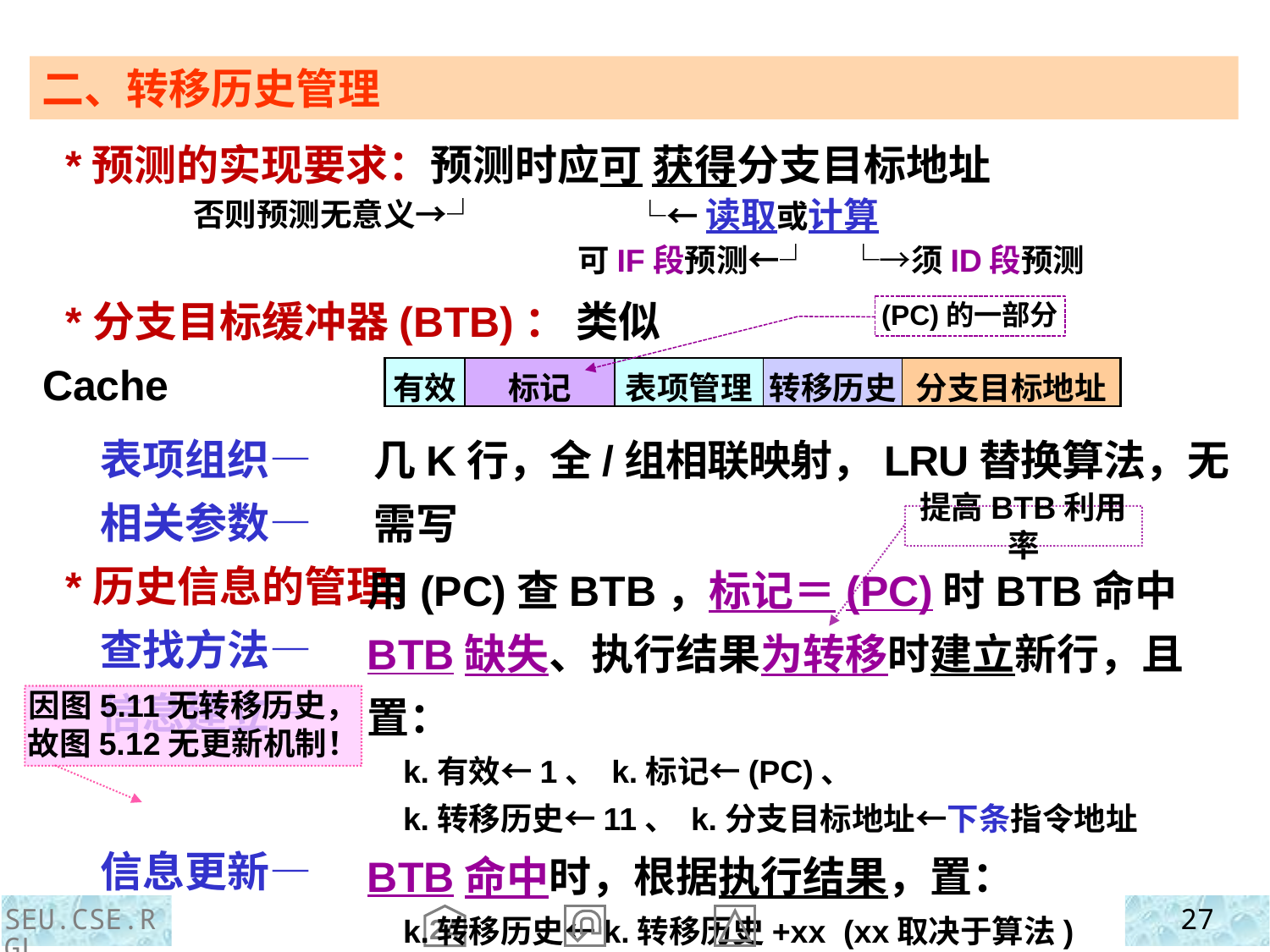

二、转移历史管理
  *预测的实现要求：预测时应可 获得分支目标地址
                    否则预测无意义→┘
        └←读取或计算
可IF段预测←┘     └→须ID段预测
  *分支目标缓冲器(BTB)： 类似Cache
     表项组织—
     相关参数—
  *历史信息的管理：
     查找方法—
     信息建立—

     信息更新—
(PC)的一部分
| 有效 | 标记 | 表项管理 | 转移历史 | 分支目标地址 |
| --- | --- | --- | --- | --- |
几K行，全/组相联映射，LRU替换算法，无需写
提高BTB利用率
用(PC)查BTB，标记＝(PC)时BTB命中
BTB缺失、执行结果为转移时建立新行，且置：
    k.有效←1、 k.标记←(PC)、
    k.转移历史←11、 k.分支目标地址←下条指令地址
BTB命中时，根据执行结果，置：
    k.转移历史←k.转移历史+xx  (xx取决于算法)
因图5.11无转移历史，
故图5.12无更新机制！
SEU.CSE.RGL
27

24